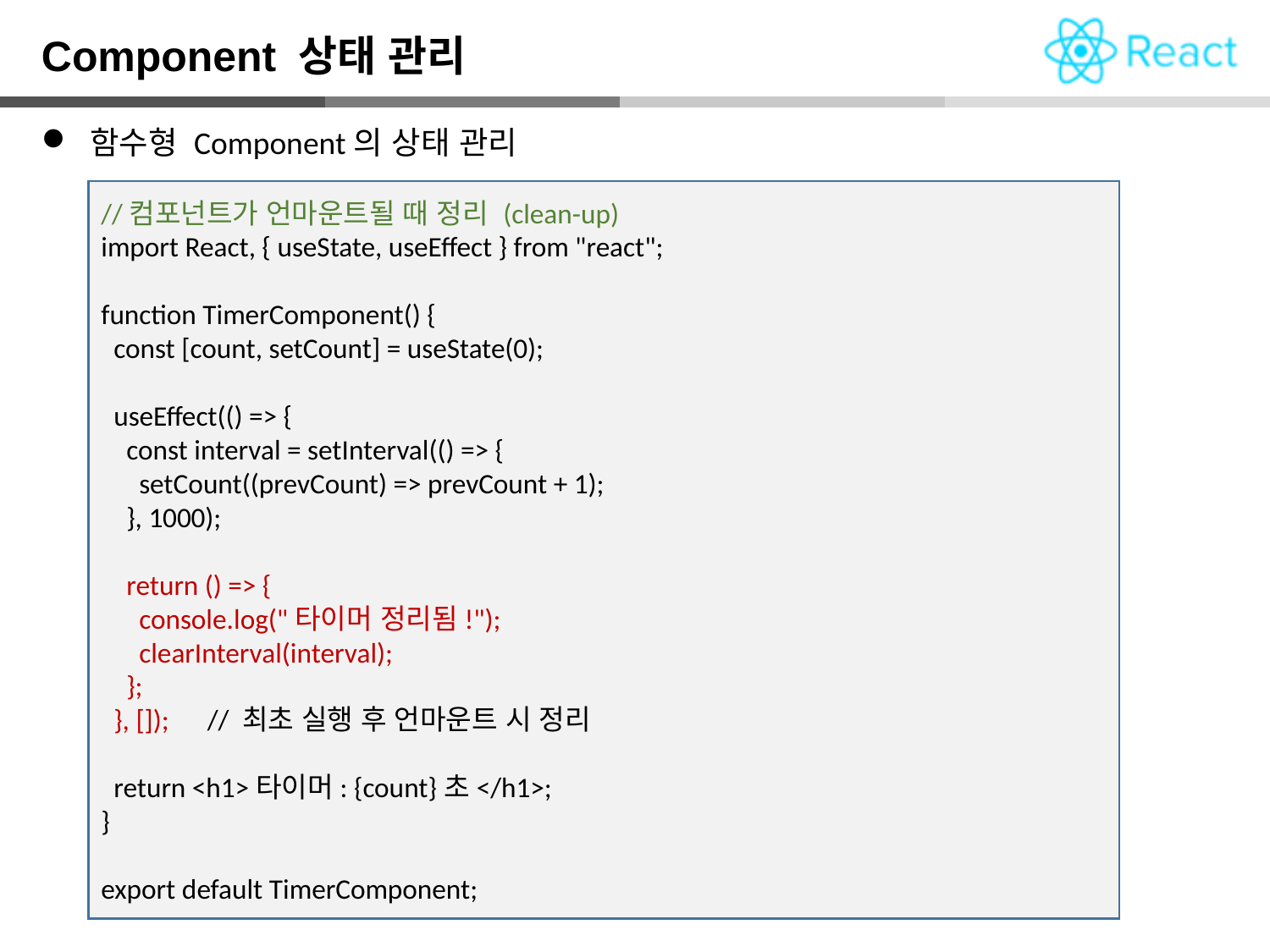

Component 상태 관리
 함수형 Component의 상태 관리
//컴포넌트가 언마운트될 때 정리 (clean-up)
import React, { useState, useEffect } from "react";

function TimerComponent() {
  const [count, setCount] = useState(0);

  useEffect(() => {
    const interval = setInterval(() => {
      setCount((prevCount) => prevCount + 1);
    }, 1000);

    return () => {
      console.log("타이머 정리됨!");
      clearInterval(interval);
    };
  }, []);      // 최초 실행 후 언마운트 시 정리

  return <h1>타이머: {count}초</h1>;
}

export default TimerComponent;